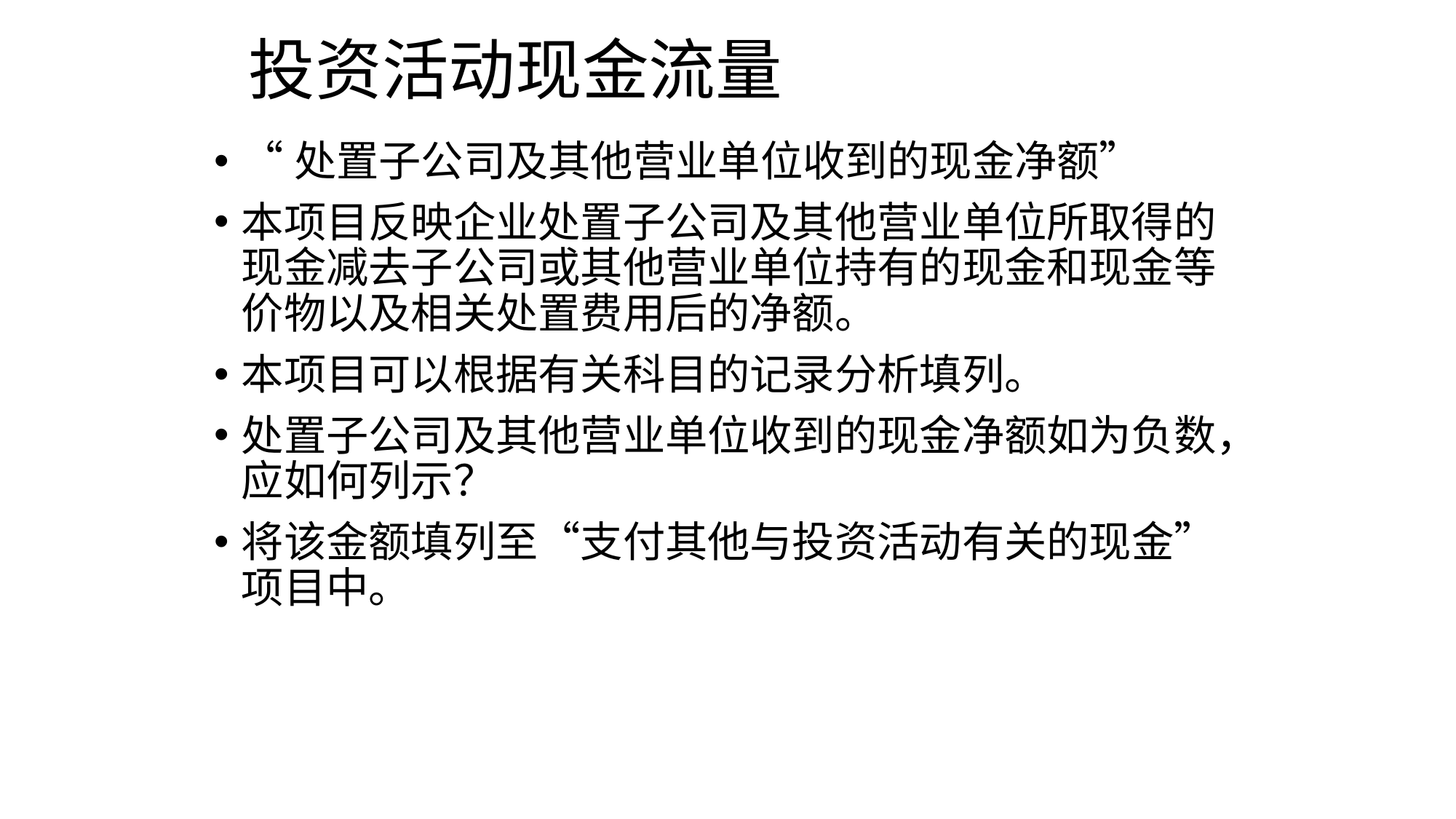

# 投资活动现金流量
“处置子公司及其他营业单位收到的现金净额”
本项目反映企业处置子公司及其他营业单位所取得的现金减去子公司或其他营业单位持有的现金和现金等价物以及相关处置费用后的净额。
本项目可以根据有关科目的记录分析填列。
处置子公司及其他营业单位收到的现金净额如为负数，应如何列示？
将该金额填列至“支付其他与投资活动有关的现金”项目中。
2023/3/30
54